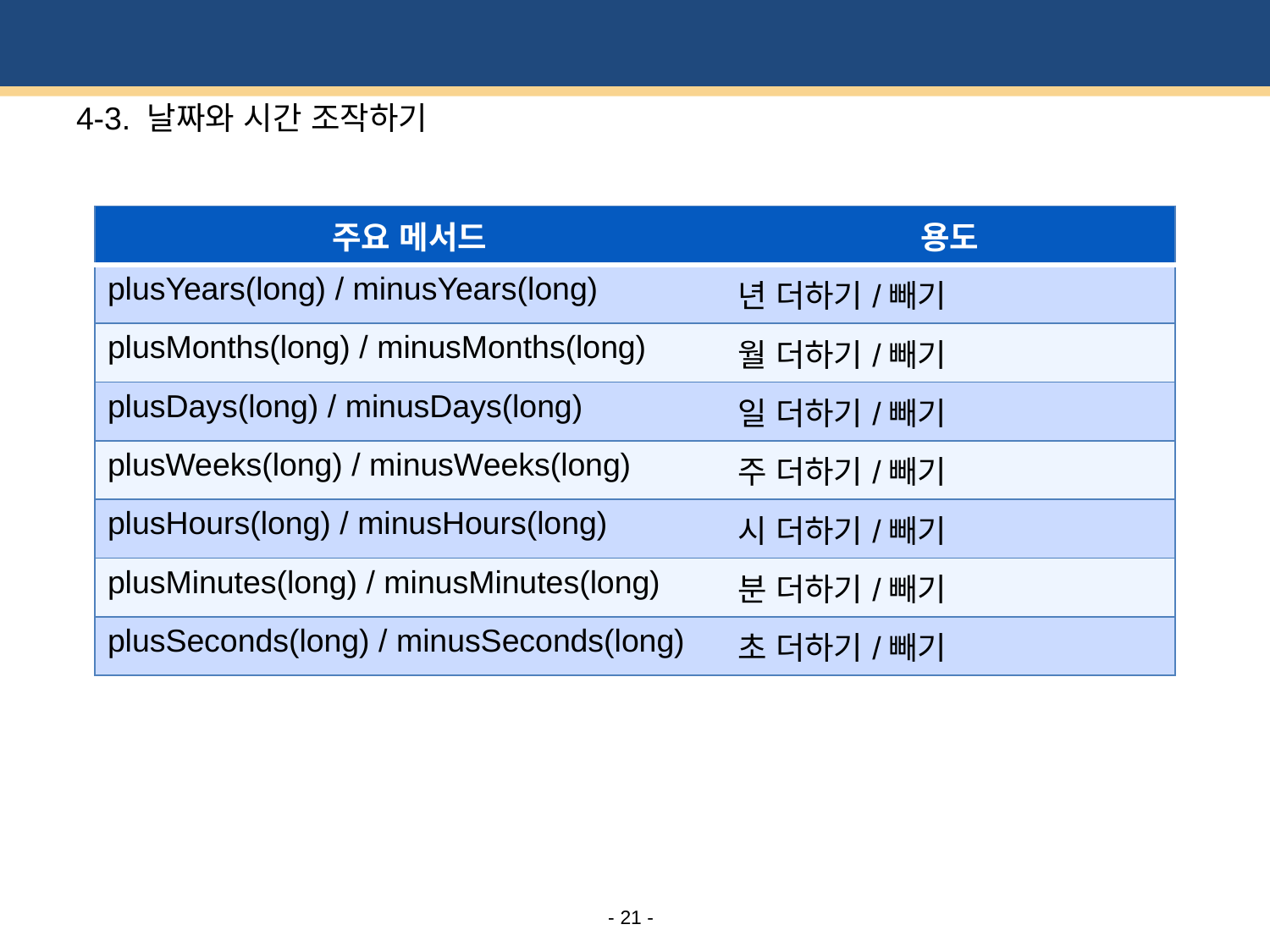

# 4-3. 날짜와 시간 조작하기
| 주요 메서드 | 용도 |
| --- | --- |
| plusYears(long) / minusYears(long) | 년 더하기/빼기 |
| plusMonths(long) / minusMonths(long) | 월 더하기/빼기 |
| plusDays(long) / minusDays(long) | 일 더하기/빼기 |
| plusWeeks(long) / minusWeeks(long) | 주 더하기/빼기 |
| plusHours(long) / minusHours(long) | 시 더하기/빼기 |
| plusMinutes(long) / minusMinutes(long) | 분 더하기/빼기 |
| plusSeconds(long) / minusSeconds(long) | 초 더하기/빼기 |